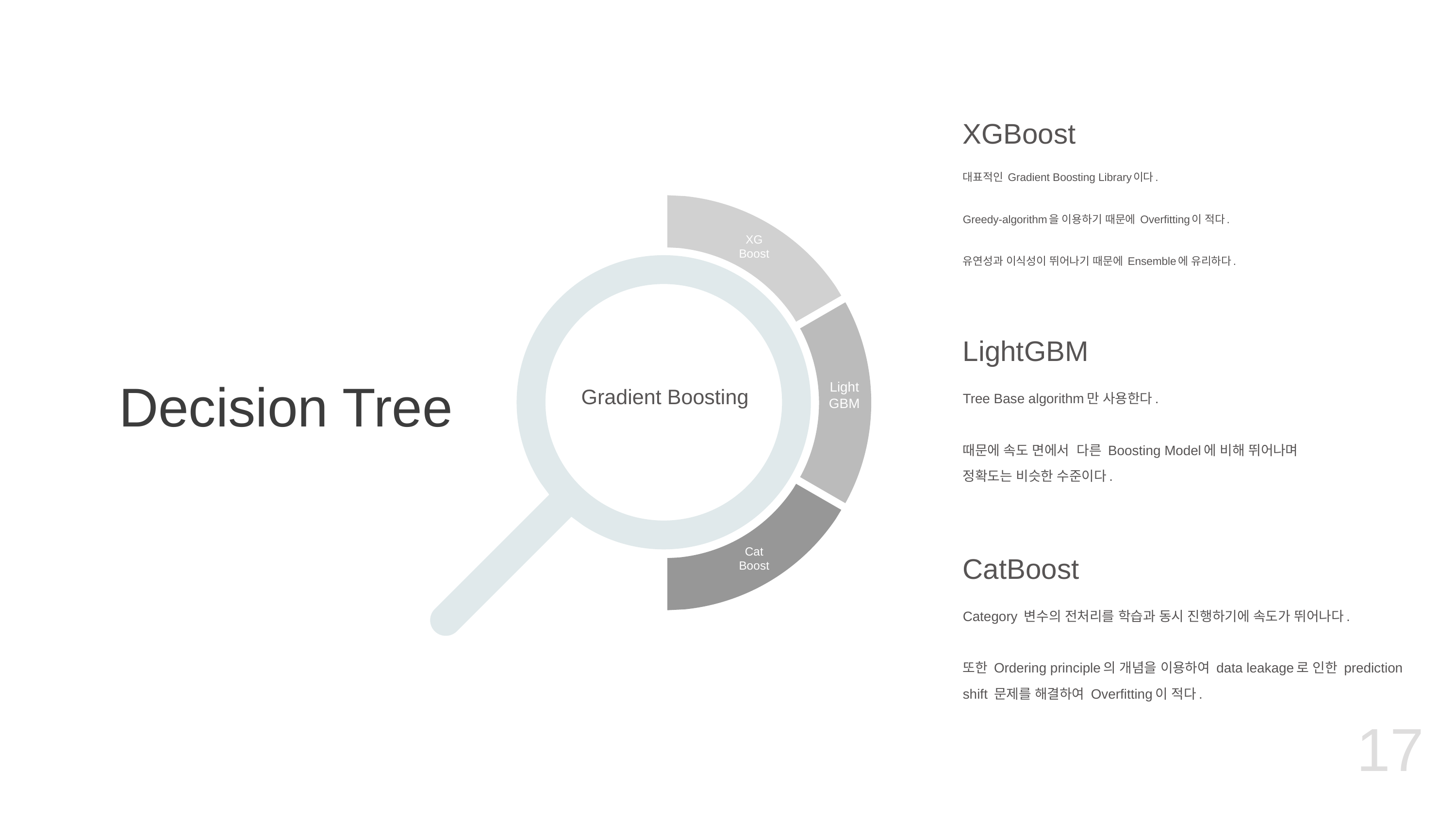

XGBoost
대표적인 Gradient Boosting Library이다.

Greedy-algorithm을 이용하기 때문에 Overfitting이 적다.

유연성과 이식성이 뛰어나기 때문에 Ensemble에 유리하다.

XG
Boost
# Decision Tree
LightGBM
LightGBM
Gradient Boosting
Tree Base algorithm만 사용한다.

때문에 속도 면에서  다른 Boosting Model에 비해 뛰어나며
정확도는 비슷한 수준이다.

Cat
Boost
CatBoost
Category 변수의 전처리를 학습과 동시 진행하기에 속도가 뛰어나다.

또한 Ordering principle의 개념을 이용하여 data leakage로 인한 prediction shift 문제를 해결하여 Overfitting이 적다.
17